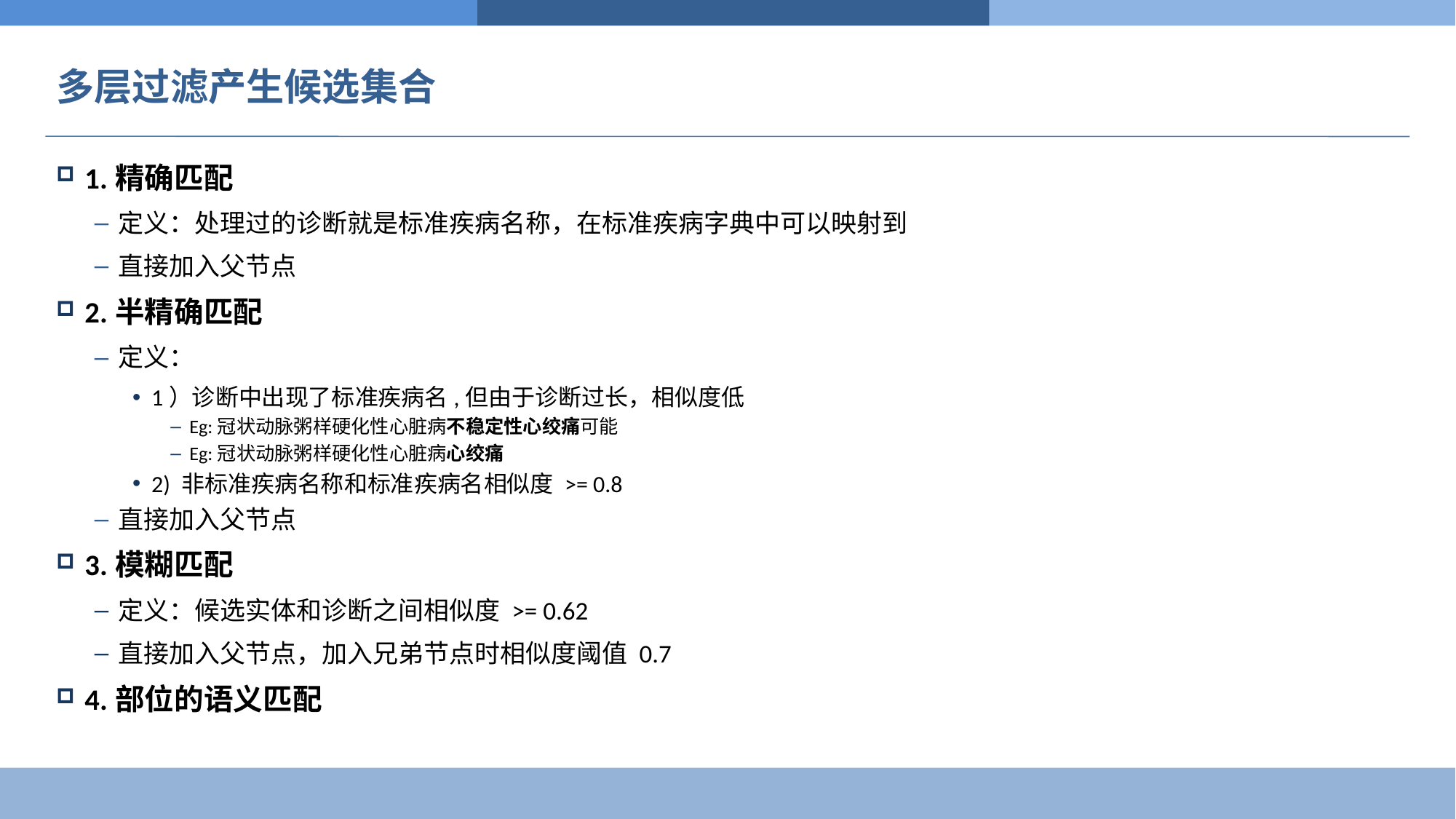

# 多层过滤产生候选集合
1.精确匹配
定义：处理过的诊断就是标准疾病名称，在标准疾病字典中可以映射到
直接加入父节点
2.半精确匹配
定义：
1）诊断中出现了标准疾病名,但由于诊断过长，相似度低
Eg:冠状动脉粥样硬化性心脏病不稳定性心绞痛可能
Eg:冠状动脉粥样硬化性心脏病心绞痛
2) 非标准疾病名称和标准疾病名相似度 >= 0.8
直接加入父节点
3.模糊匹配
定义：候选实体和诊断之间相似度 >= 0.62
直接加入父节点，加入兄弟节点时相似度阈值 0.7
4.部位的语义匹配